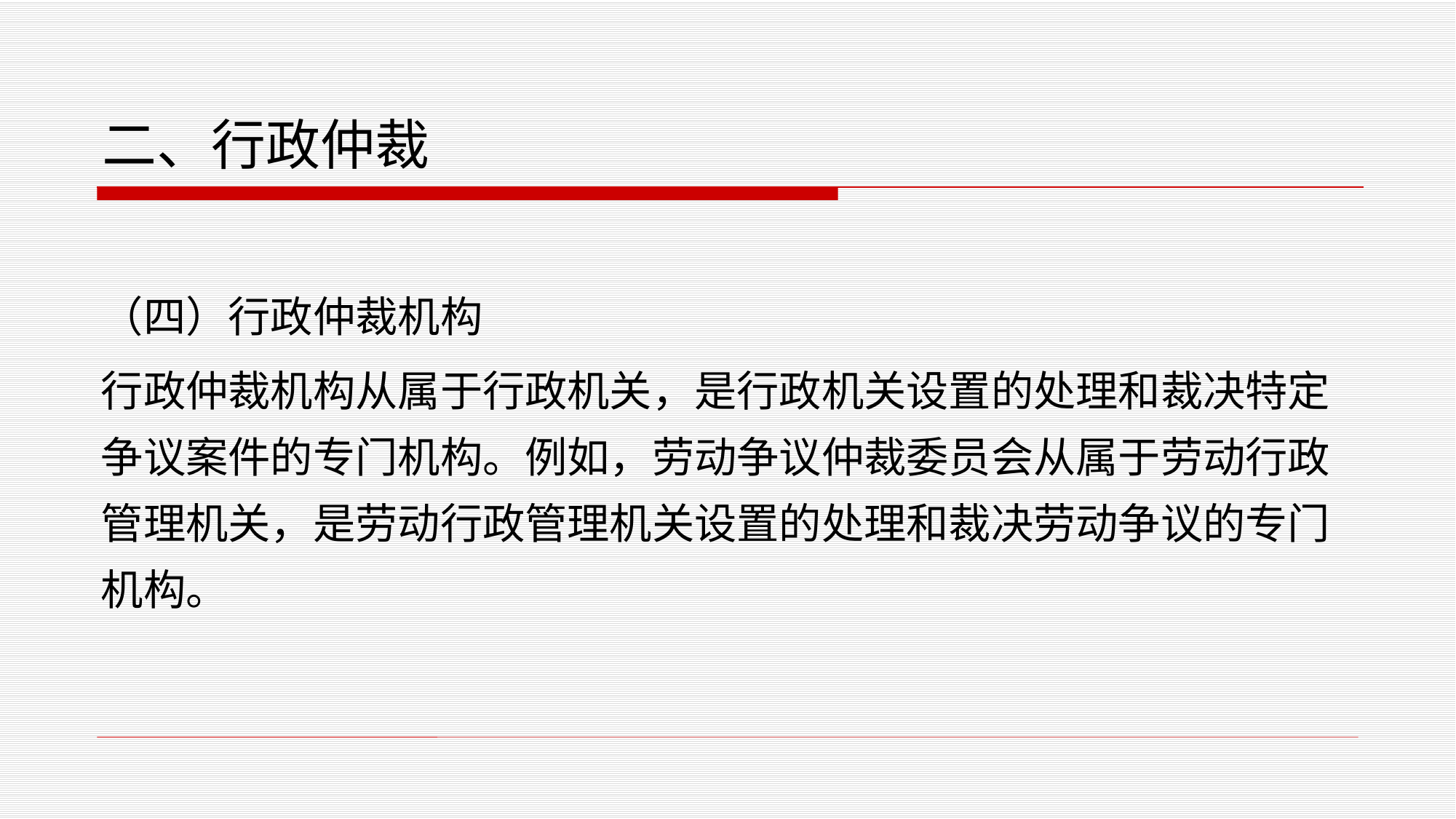

# 二、行政仲裁

（四）行政仲裁机构
行政仲裁机构从属于行政机关，是行政机关设置的处理和裁决特定争议案件的专门机构。例如，劳动争议仲裁委员会从属于劳动行政管理机关，是劳动行政管理机关设置的处理和裁决劳动争议的专门机构。